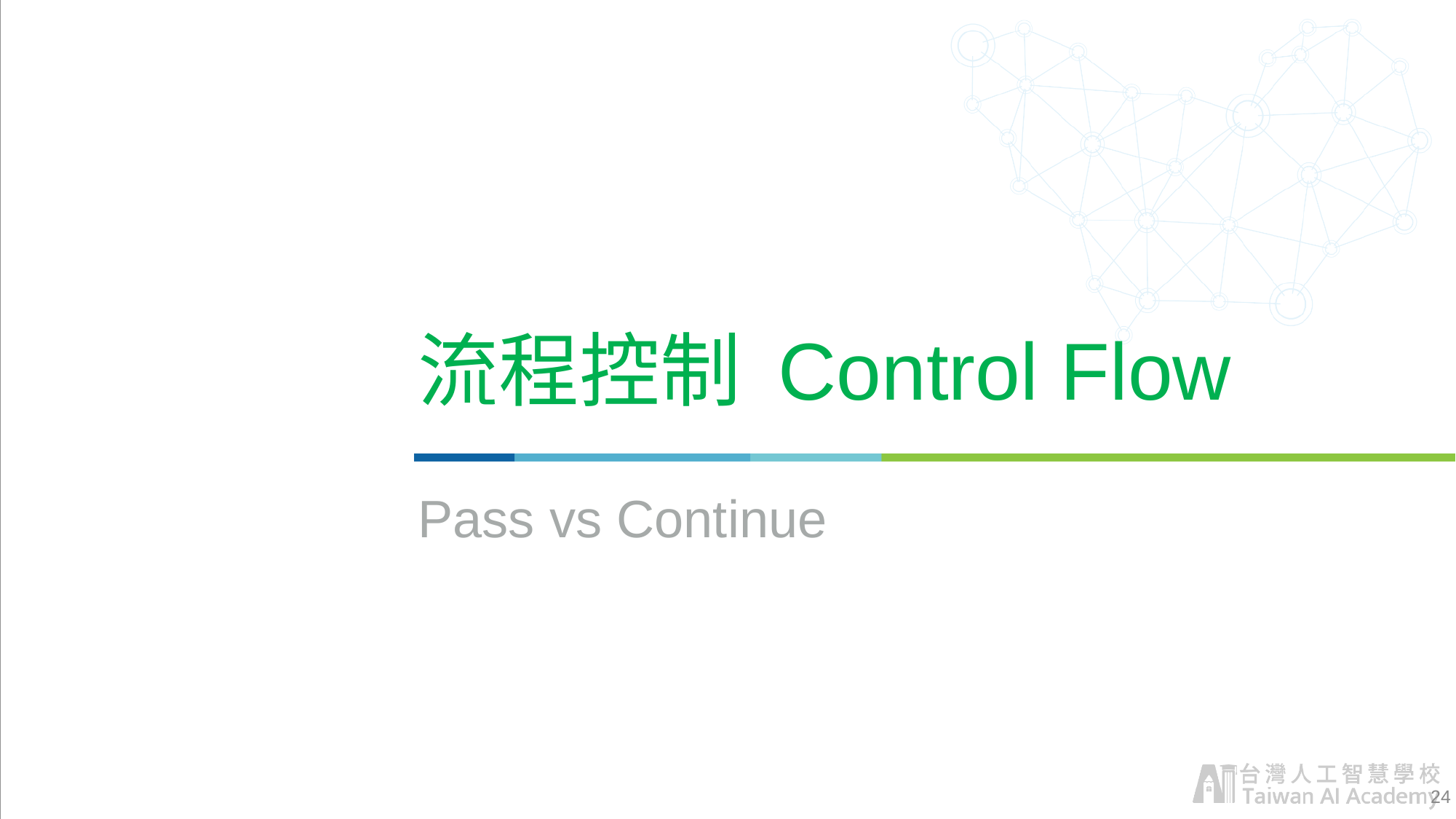

# 流程控制 Control Flow
Pass vs Continue
24